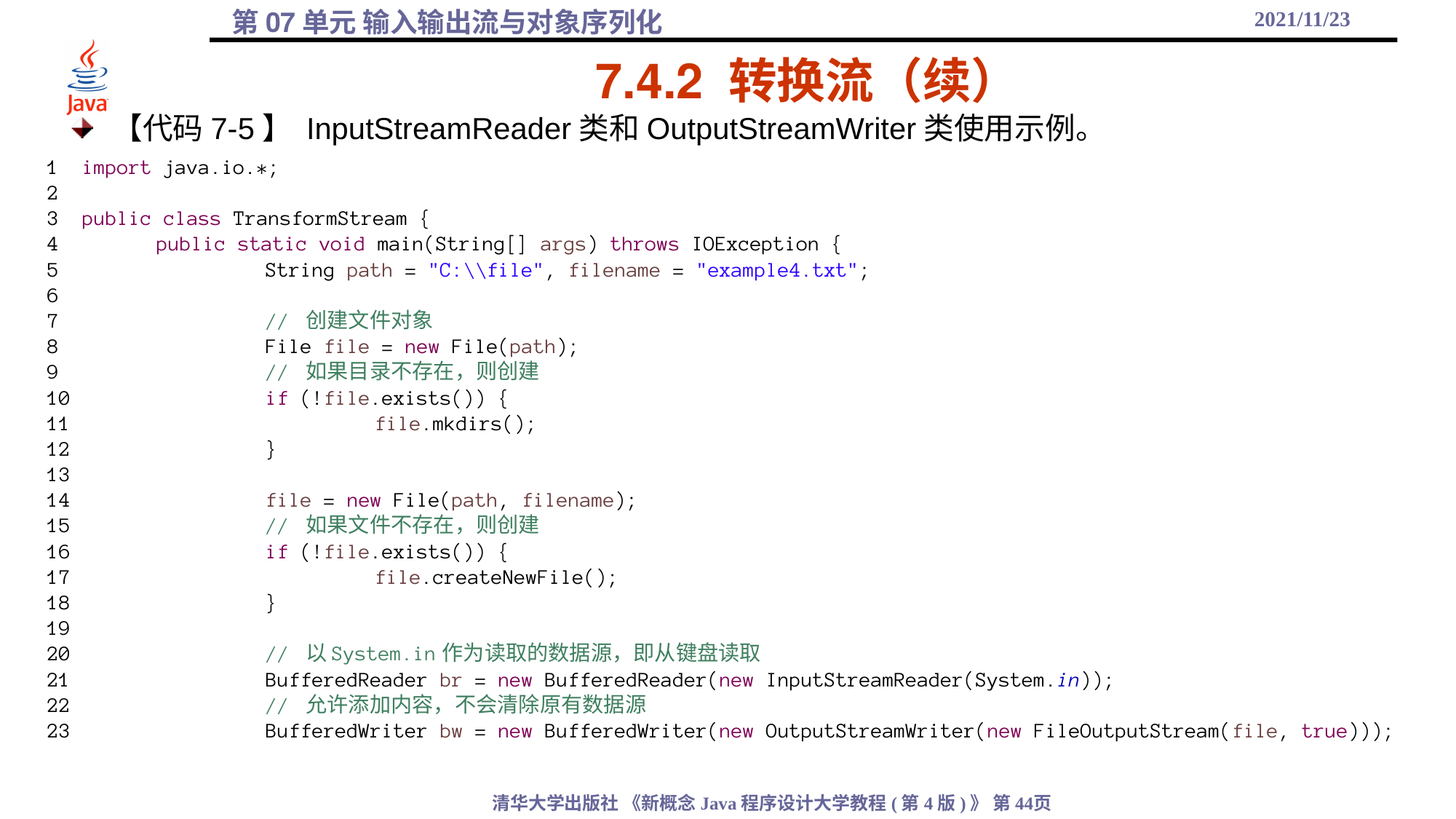

2021/11/23
# 7.4.2 转换流（续）
【代码7-5】 InputStreamReader类和OutputStreamWriter类使用示例。
1  import java.io.*;
2
3  public class TransformStream {
4	public static void main(String[] args) throws IOException {
5		String path = "C:\\file", filename = "example4.txt";
6
7		// 创建文件对象
8		File file = new File(path);
9		// 如果目录不存在，则创建
10		if (!file.exists()) {
11			file.mkdirs();
12		}
13
14		file = new File(path, filename);
15		// 如果文件不存在，则创建
16		if (!file.exists()) {
17			file.createNewFile();
18		}
19
20		// 以System.in作为读取的数据源，即从键盘读取
21		BufferedReader br = new BufferedReader(new InputStreamReader(System.in));
22		// 允许添加内容，不会清除原有数据源
23		BufferedWriter bw = new BufferedWriter(new OutputStreamWriter(new FileOutputStream(file, true)));